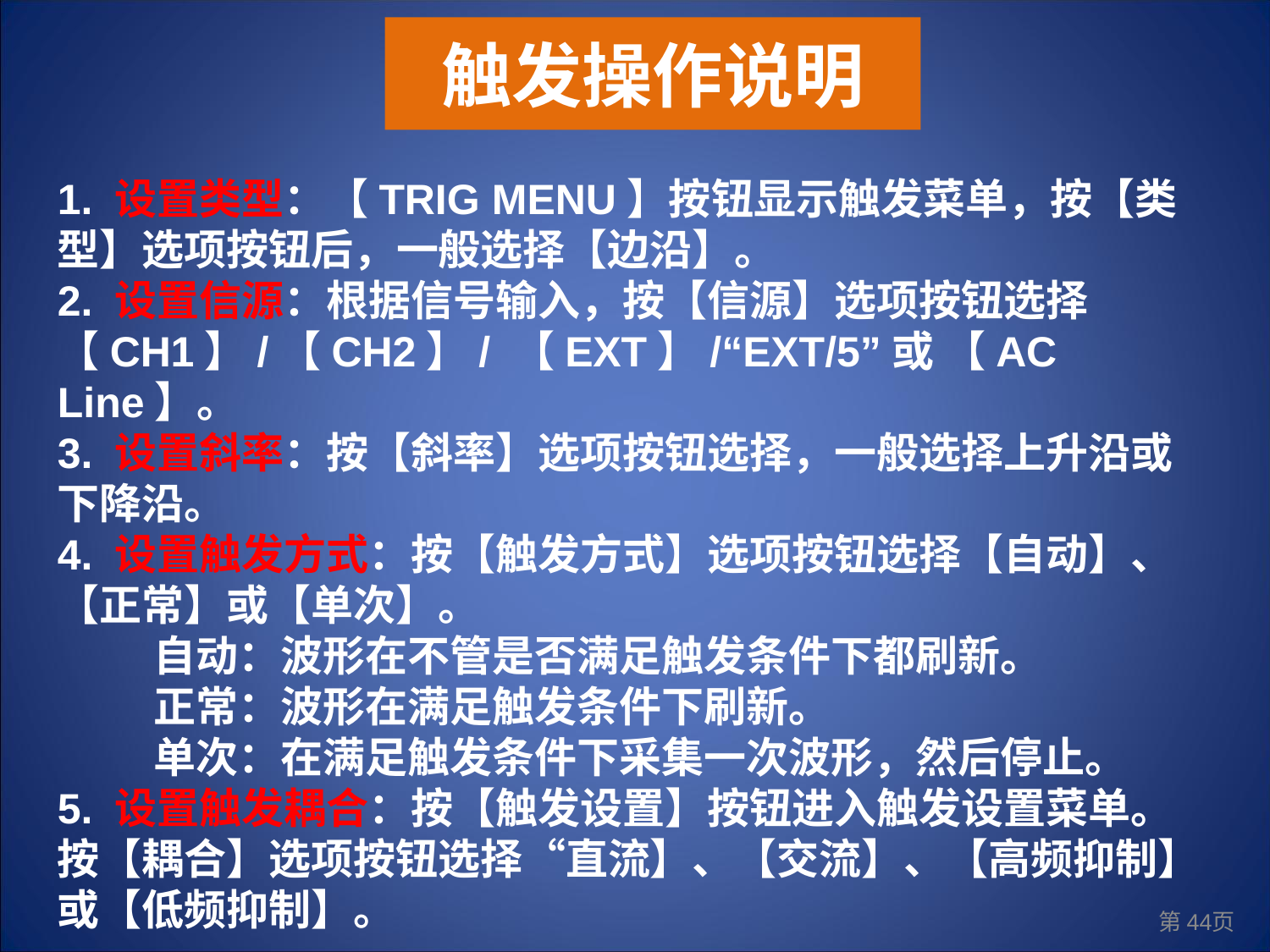

触发操作说明
1. 设置类型：【TRIG MENU】按钮显示触发菜单，按【类型】选项按钮后，一般选择【边沿】。
2. 设置信源：根据信号输入，按【信源】选项按钮选择【CH1】/【CH2】/ 【EXT】/“EXT/5”或 【AC Line】。
3. 设置斜率：按【斜率】选项按钮选择，一般选择上升沿或下降沿。
4. 设置触发方式：按【触发方式】选项按钮选择【自动】、【正常】或【单次】。
         自动：波形在不管是否满足触发条件下都刷新。
         正常：波形在满足触发条件下刷新。
         单次：在满足触发条件下采集一次波形，然后停止。
5. 设置触发耦合：按【触发设置】按钮进入触发设置菜单。 按【耦合】选项按钮选择“直流】、【交流】、【高频抑制】或【低频抑制】。